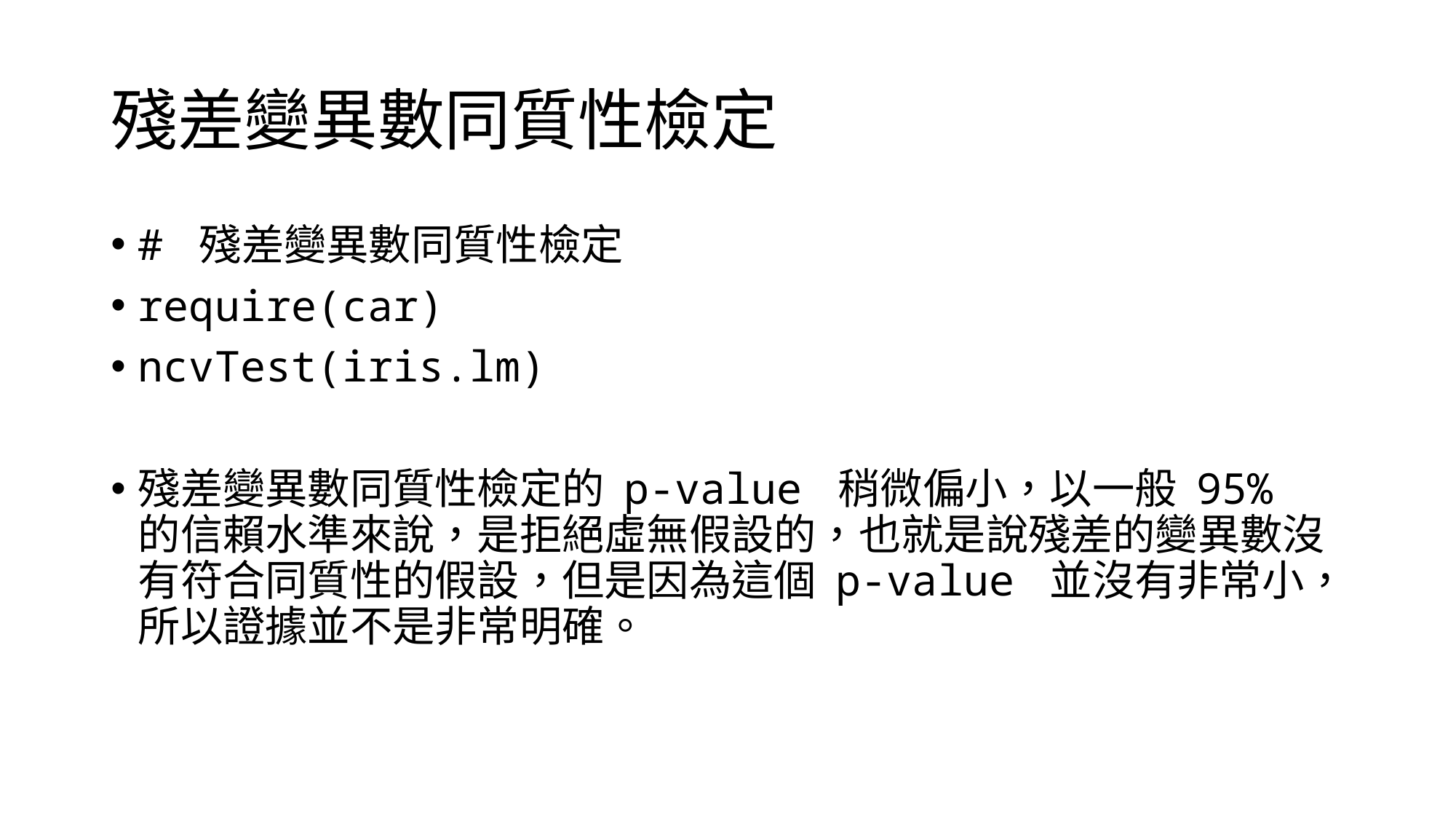

# 殘差變異數同質性檢定
# 殘差變異數同質性檢定
require(car)
ncvTest(iris.lm)

殘差變異數同質性檢定的 p-value 稍微偏小，以一般 95% 的信賴水準來說，是拒絕虛無假設的，也就是說殘差的變異數沒有符合同質性的假設，但是因為這個 p-value 並沒有非常小，所以證據並不是非常明確。